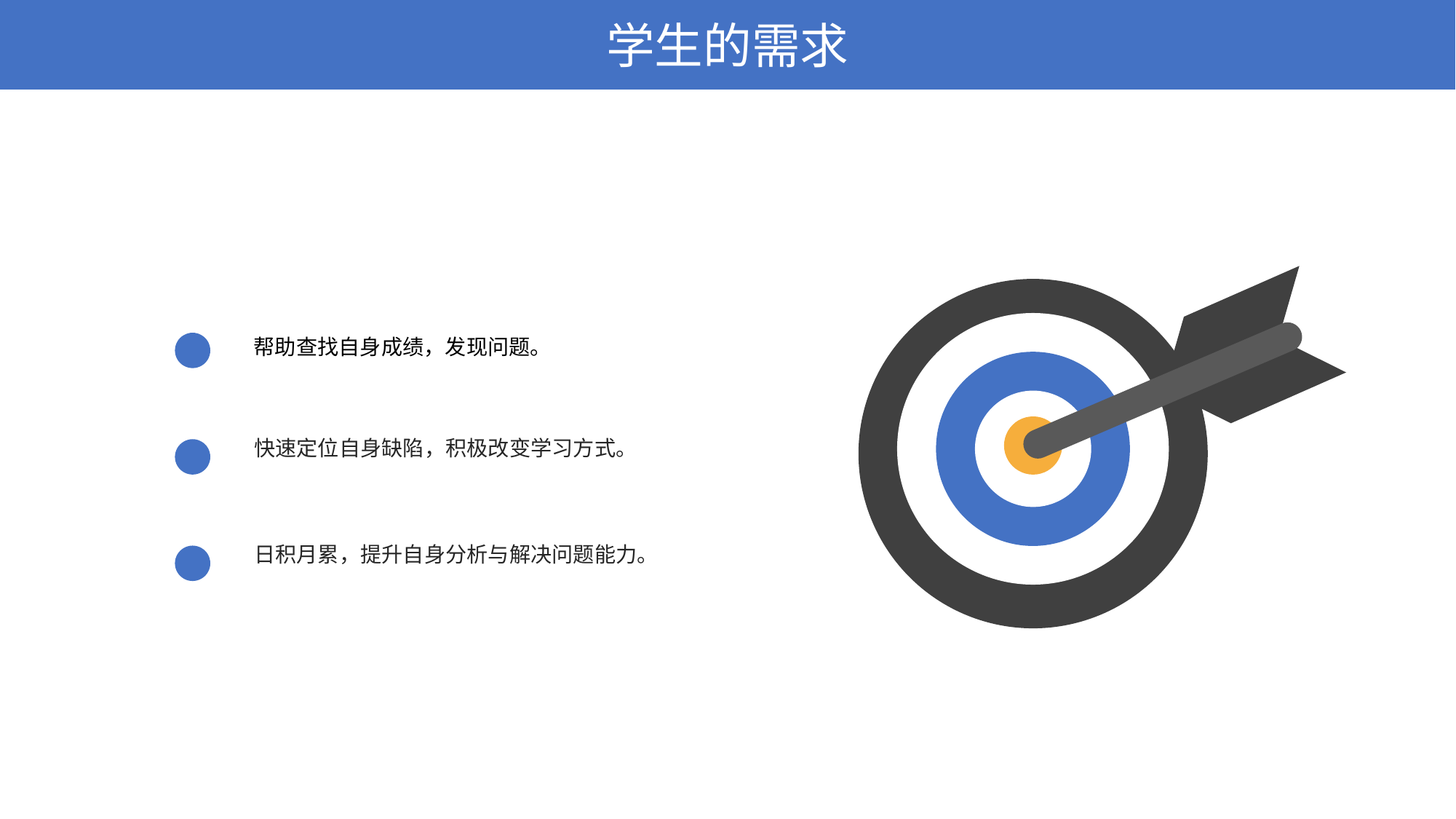

学生的需求

帮助查找自身成绩，发现问题。
快速定位自身缺陷，积极改变学习方式。

日积月累，提升自身分析与解决问题能力。